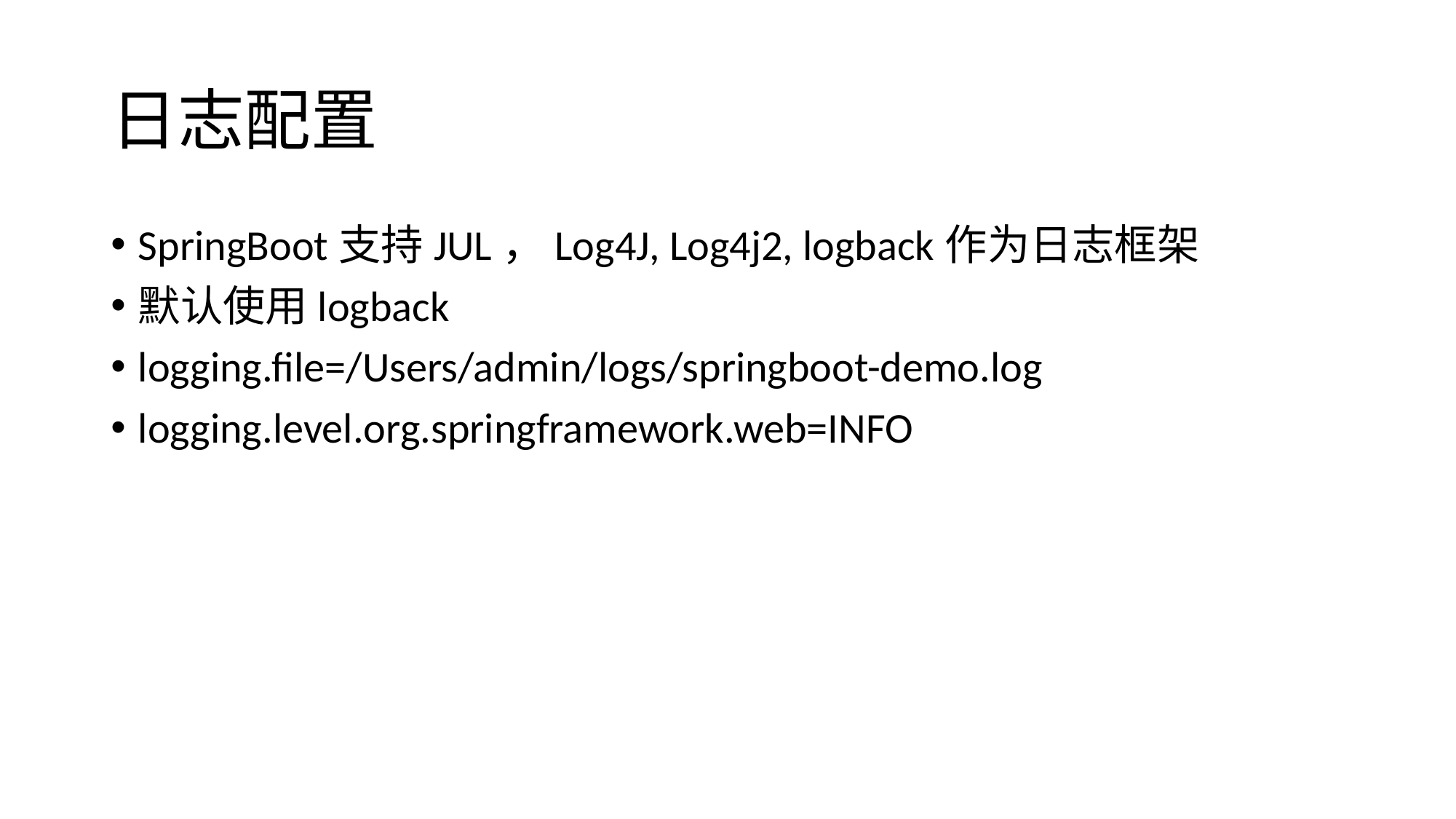

# 日志配置
SpringBoot支持JUL，Log4J, Log4j2, logback作为日志框架
默认使用logback
logging.file=/Users/admin/logs/springboot-demo.log
logging.level.org.springframework.web=INFO